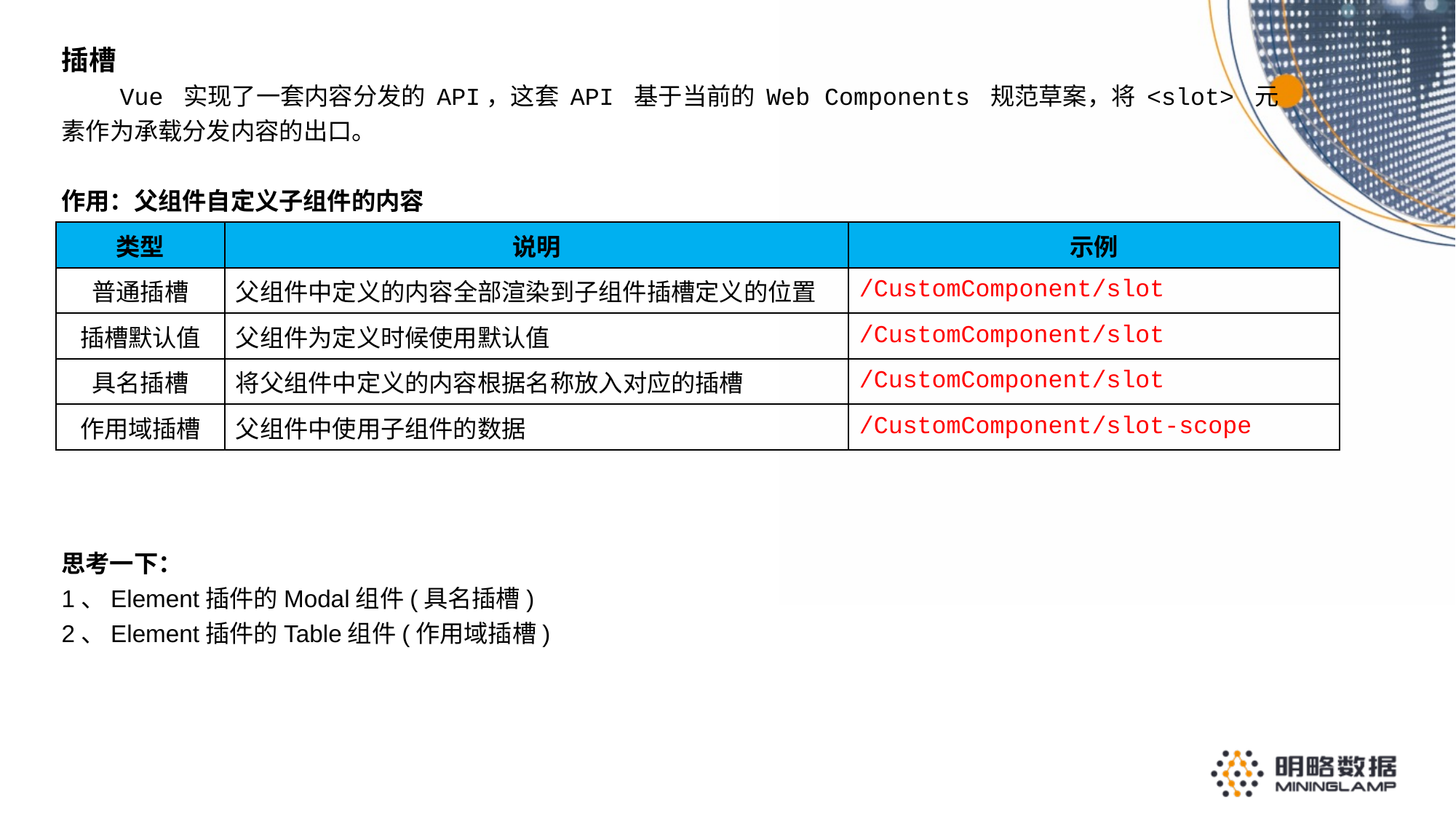

插槽
    Vue 实现了一套内容分发的 API，这套 API 基于当前的 Web Components 规范草案，将 <slot> 元素作为承载分发内容的出口。

作用：父组件自定义子组件的内容
| 类型 | 说明 | 示例 |
| --- | --- | --- |
| 普通插槽 | 父组件中定义的内容全部渲染到子组件插槽定义的位置 | /CustomComponent/slot |
| 插槽默认值 | 父组件为定义时候使用默认值 | /CustomComponent/slot |
| 具名插槽 | 将父组件中定义的内容根据名称放入对应的插槽 | /CustomComponent/slot |
| 作用域插槽 | 父组件中使用子组件的数据 | /CustomComponent/slot-scope |
思考一下：
1、Element插件的Modal组件(具名插槽)
2、Element插件的Table组件(作用域插槽)